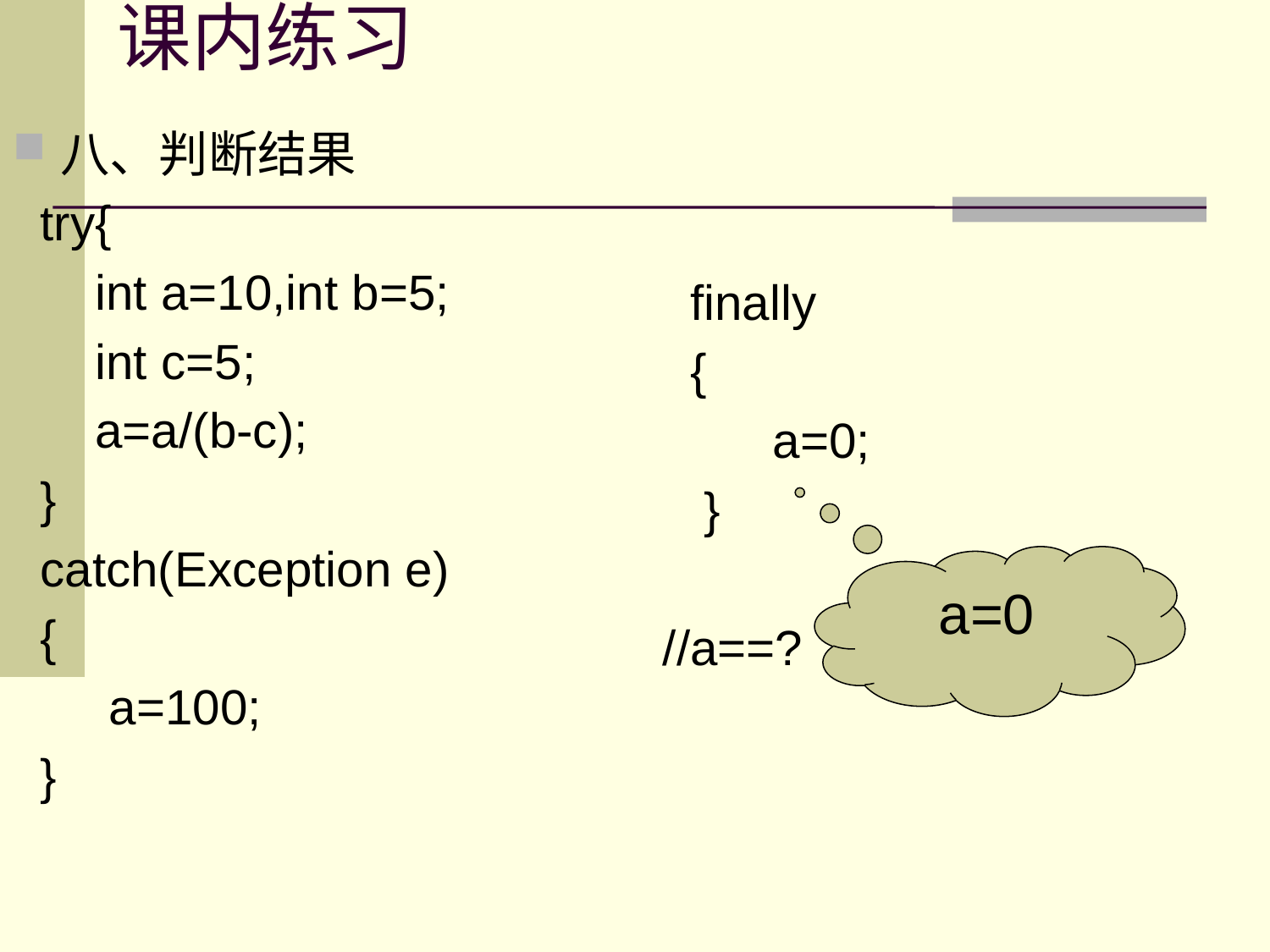

# 课内练习
八、判断结果
  try{
      int a=10,int b=5;
      int c=5;
      a=a/(b-c);
  }
  catch(Exception e)
  {
       a=100;
  }
  finally
  {
        a=0;
   }

//a==?
a=0